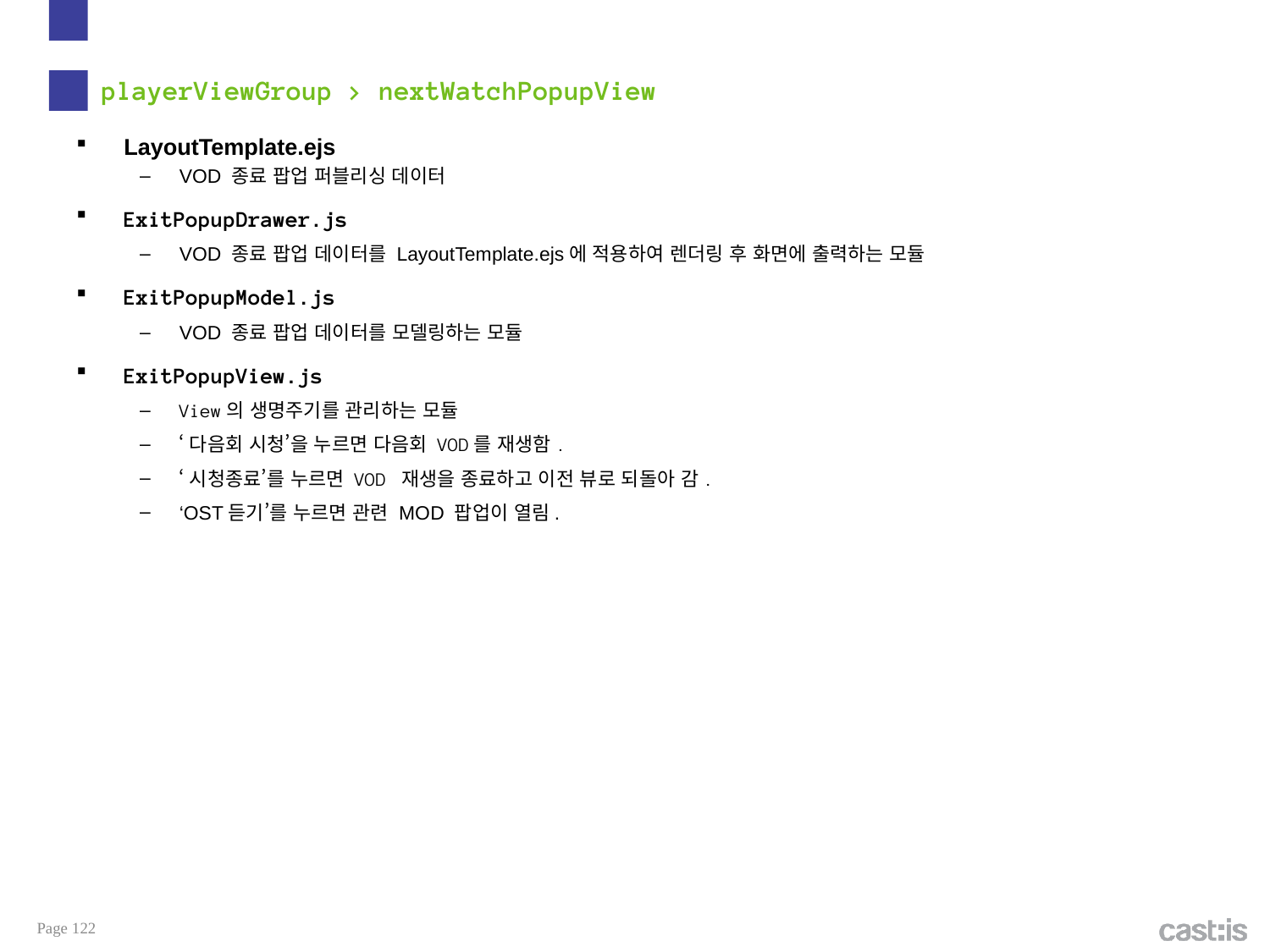

# playerViewGroup > nextWatchPopupView
LayoutTemplate.ejs
VOD 종료 팝업 퍼블리싱 데이터

ExitPopupDrawer.js
VOD 종료 팝업 데이터를 LayoutTemplate.ejs에 적용하여 렌더링 후 화면에 출력하는 모듈

ExitPopupModel.js
VOD 종료 팝업 데이터를 모델링하는 모듈

ExitPopupView.js
View의 생명주기를 관리하는 모듈
‘다음회 시청’을 누르면 다음회 VOD를 재생함.
‘시청종료’를 누르면 VOD 재생을 종료하고 이전 뷰로 되돌아 감.
‘OST듣기’를 누르면 관련 MOD 팝업이 열림.

Page 122